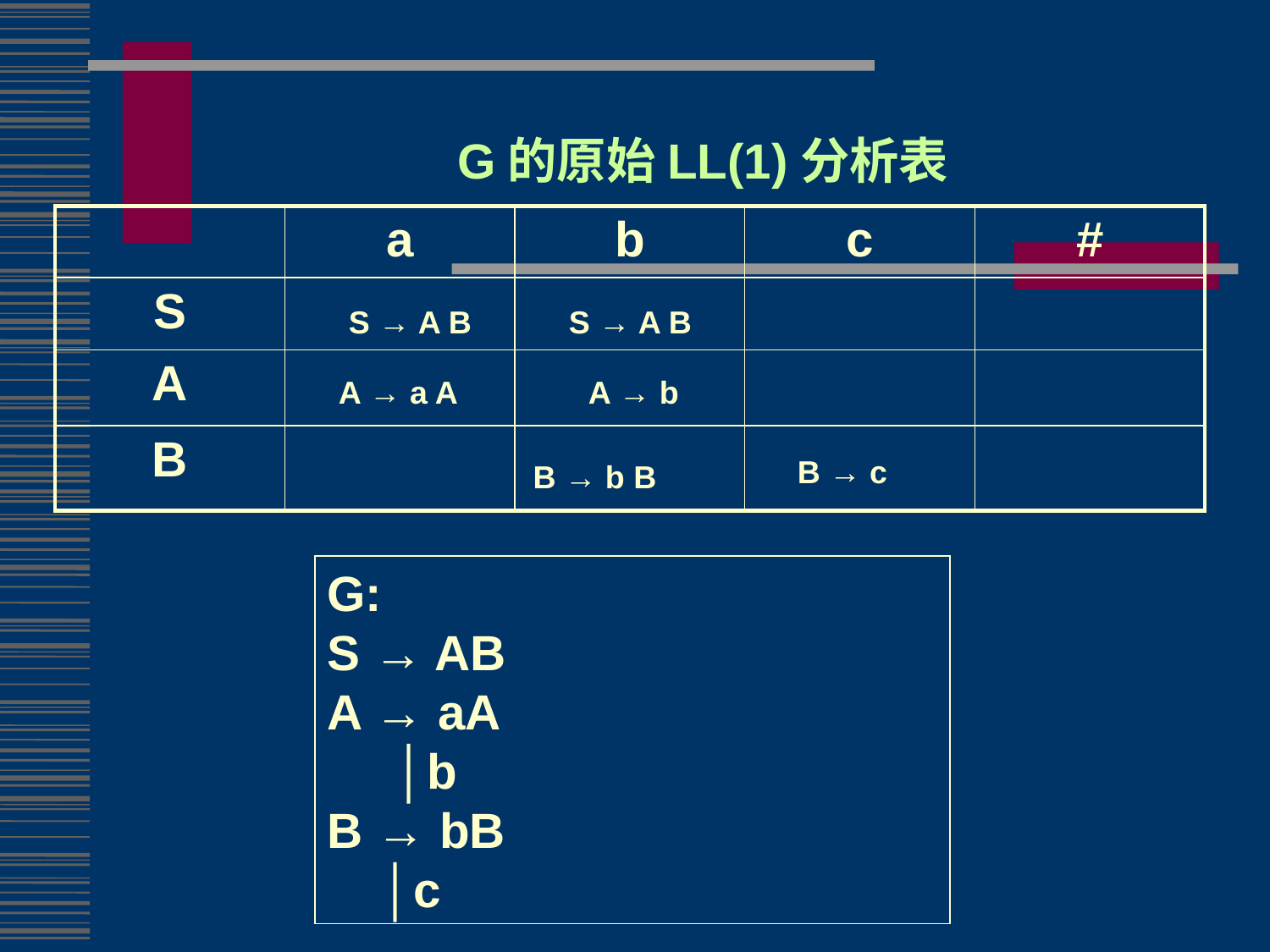

# G的原始LL(1)分析表
|  | a | b | c | # |
| --- | --- | --- | --- | --- |
| S |  |  |  |  |
| A |  |  |  |  |
| B |  |  |  |  |
S → A B
S → A B
A → a A
A → b
B → c

B → b B
G:
S → AB
A → aA
     │b
B → bB
    │c